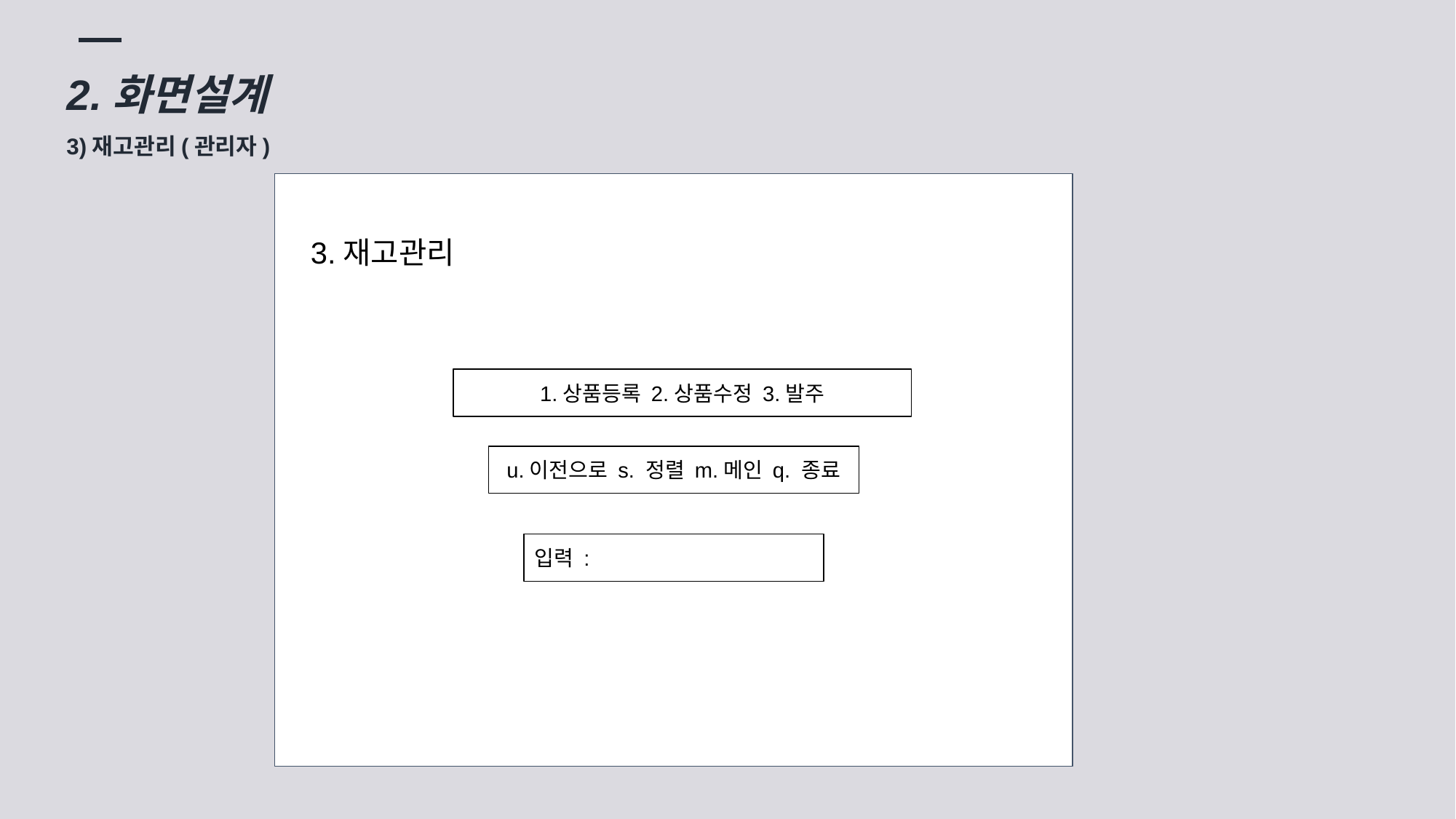

2.화면설계
3)재고관리(관리자)

3.재고관리
1.상품등록 2.상품수정 3.발주
u.이전으로 s. 정렬 m.메인 q. 종료
입력 :